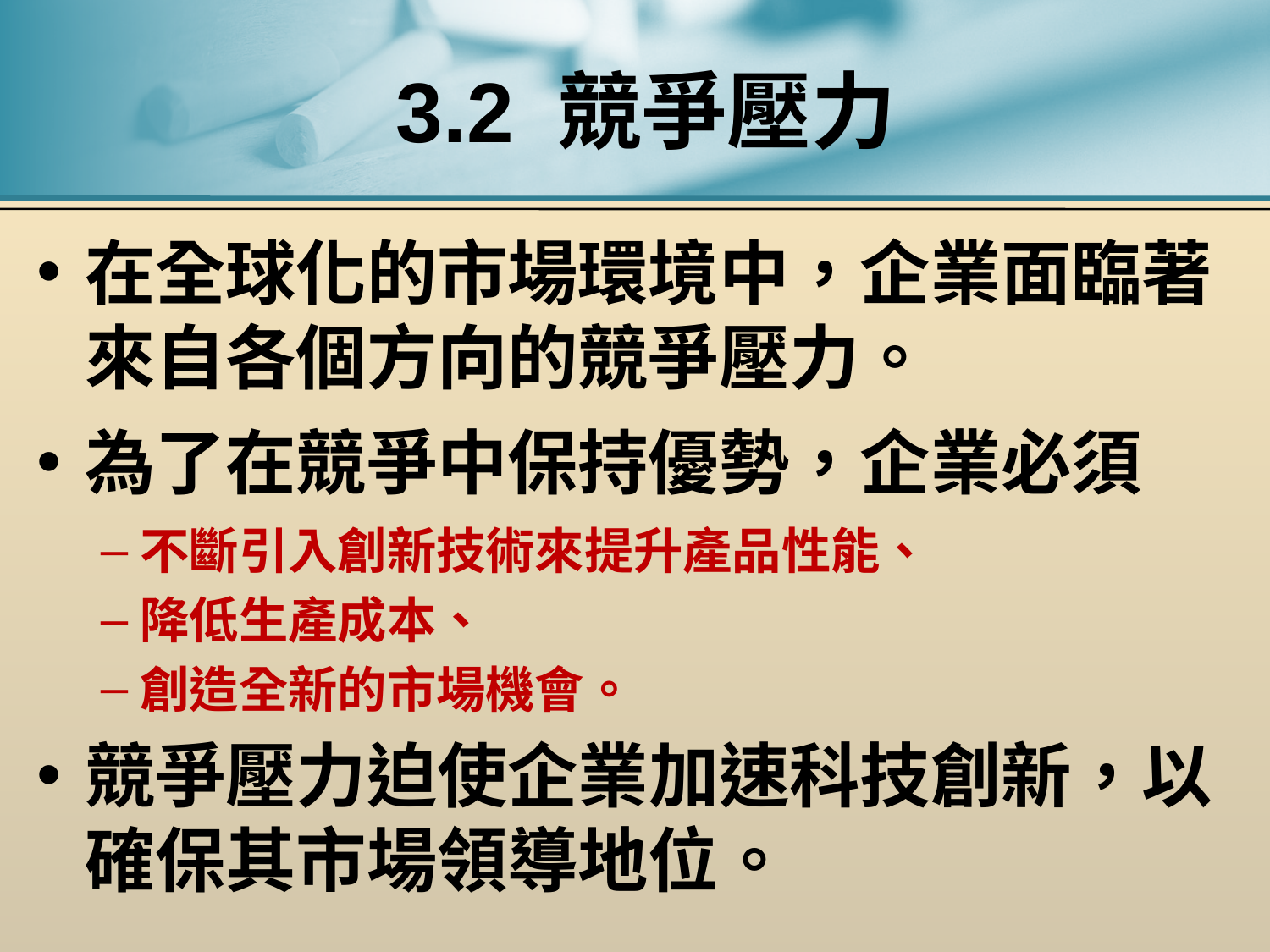

# 3.2 競爭壓力
在全球化的市場環境中，企業面臨著來自各個方向的競爭壓力。
為了在競爭中保持優勢，企業必須
不斷引入創新技術來提升產品性能、
降低生產成本、
創造全新的市場機會。
競爭壓力迫使企業加速科技創新，以確保其市場領導地位。